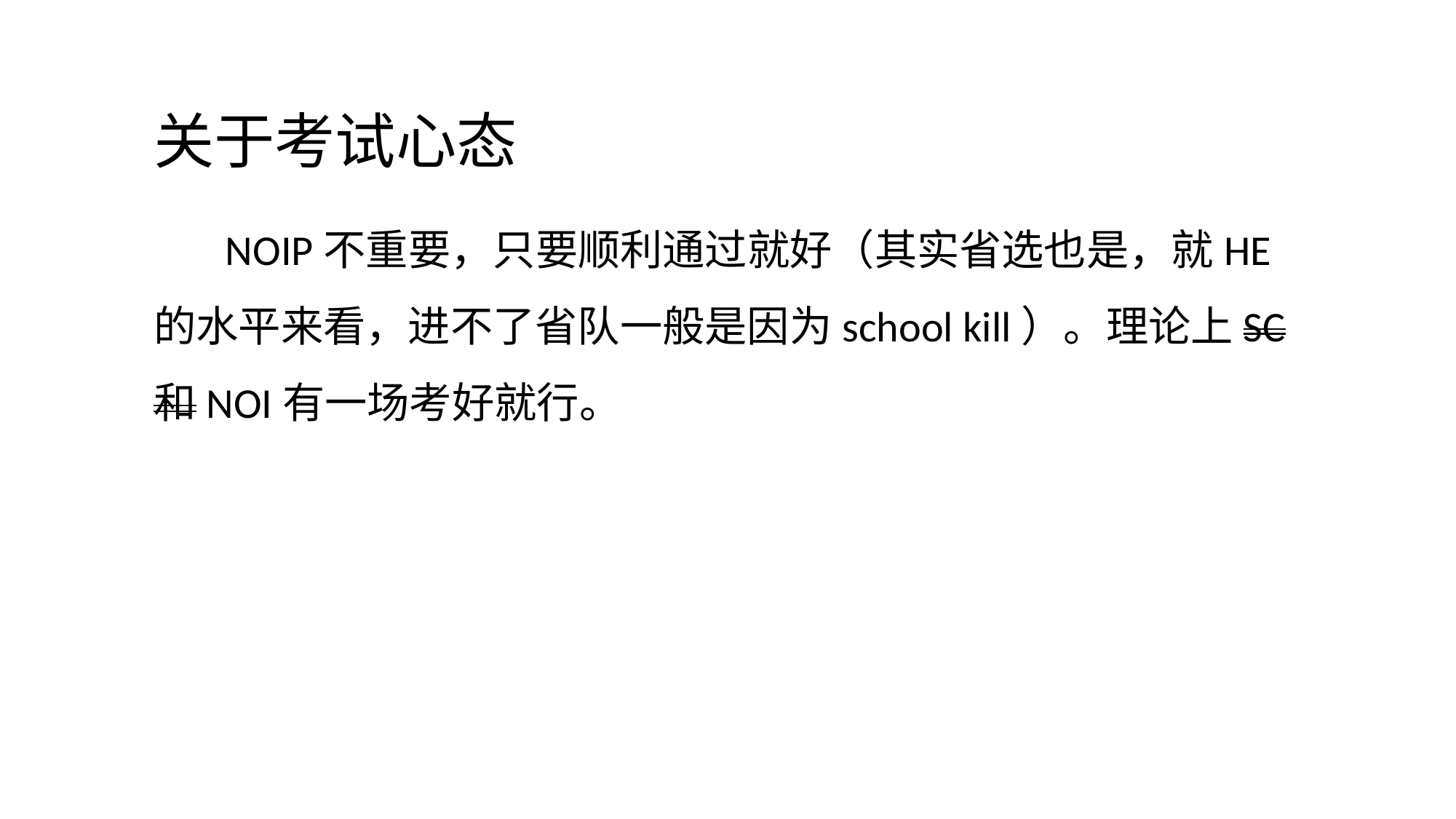

关于考试心态
NOIP不重要，只要顺利通过就好（其实省选也是，就HE的水平来看，进不了省队一般是因为school kill）。理论上SC和NOI有一场考好就行。